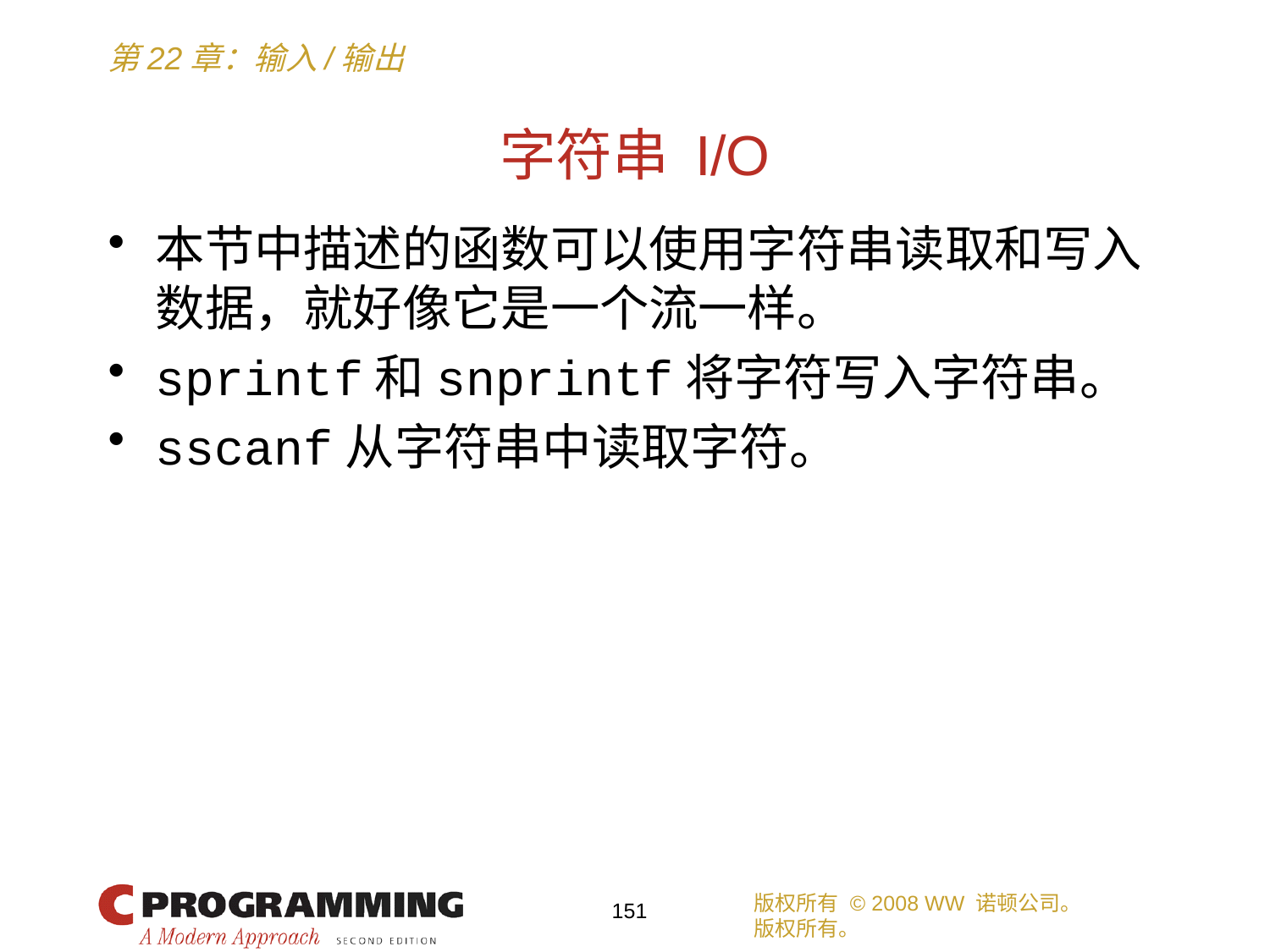

# 字符串 I/O
本节中描述的函数可以使用字符串读取和写入数据，就好像它是一个流一样。
sprintf和snprintf将字符写入字符串。
sscanf从字符串中读取字符。

版权所有 © 2008 WW 诺顿公司。
版权所有。
151